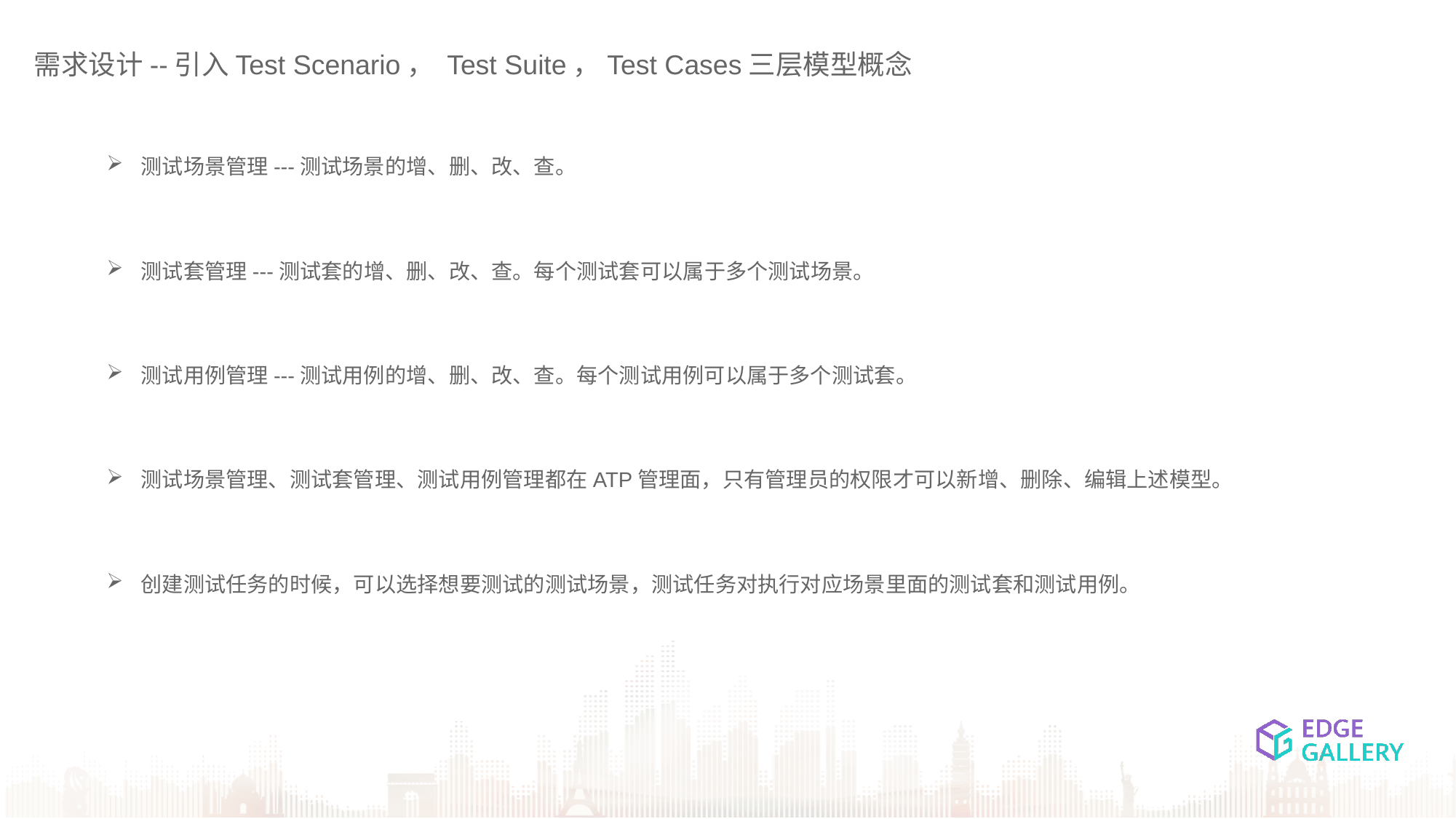

需求设计--引入Test Scenario， Test Suite，Test Cases三层模型概念
测试场景管理---测试场景的增、删、改、查。

测试套管理---测试套的增、删、改、查。每个测试套可以属于多个测试场景。

测试用例管理---测试用例的增、删、改、查。每个测试用例可以属于多个测试套。

测试场景管理、测试套管理、测试用例管理都在ATP管理面，只有管理员的权限才可以新增、删除、编辑上述模型。

创建测试任务的时候，可以选择想要测试的测试场景，测试任务对执行对应场景里面的测试套和测试用例。